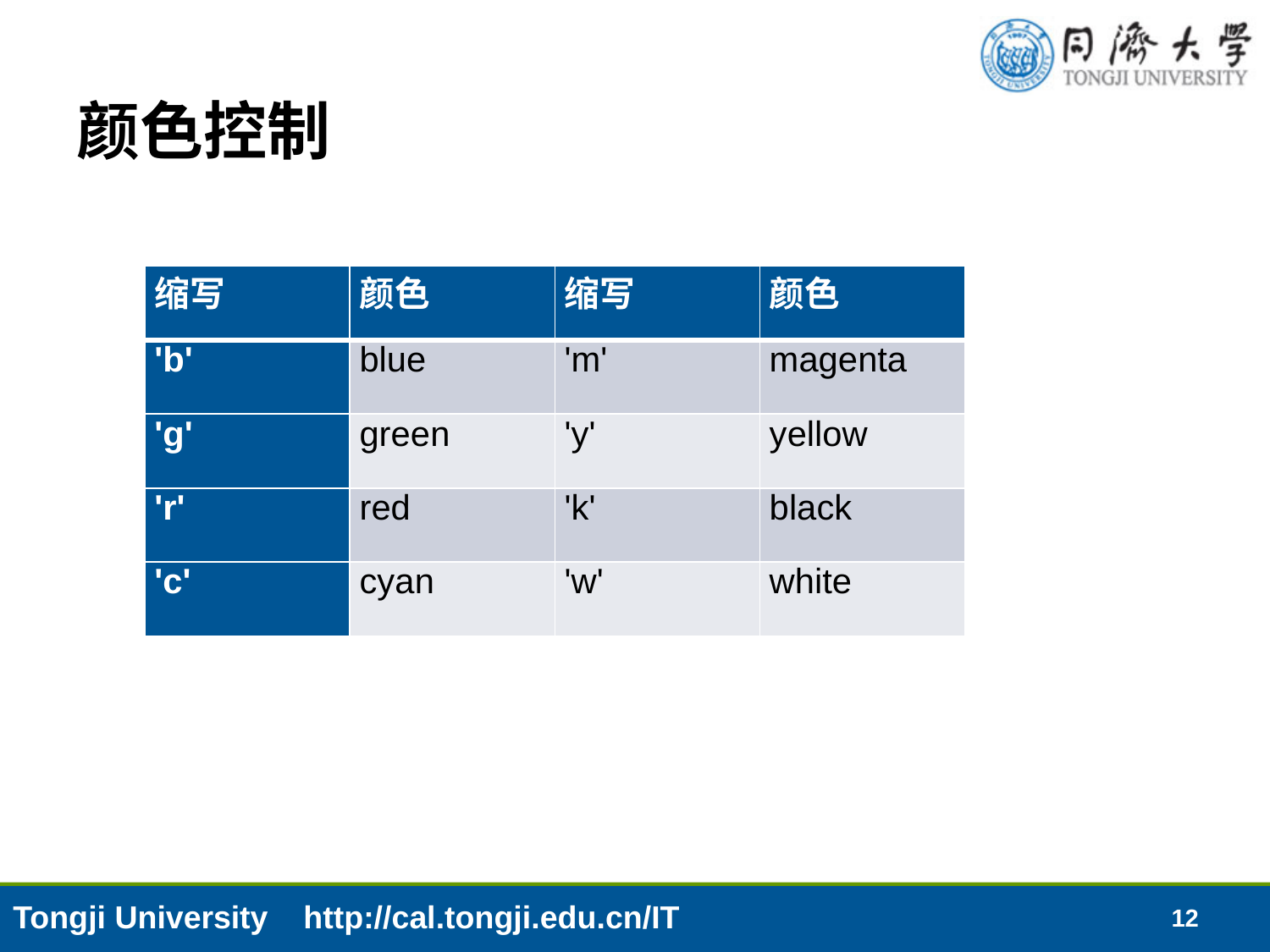

# 颜色控制
| 缩写 | 颜色 | 缩写 | 颜色 |
| --- | --- | --- | --- |
| 'b' | blue | 'm' | magenta |
| 'g' | green | 'y' | yellow |
| 'r' | red | 'k' | black |
| 'c' | cyan | 'w' | white |